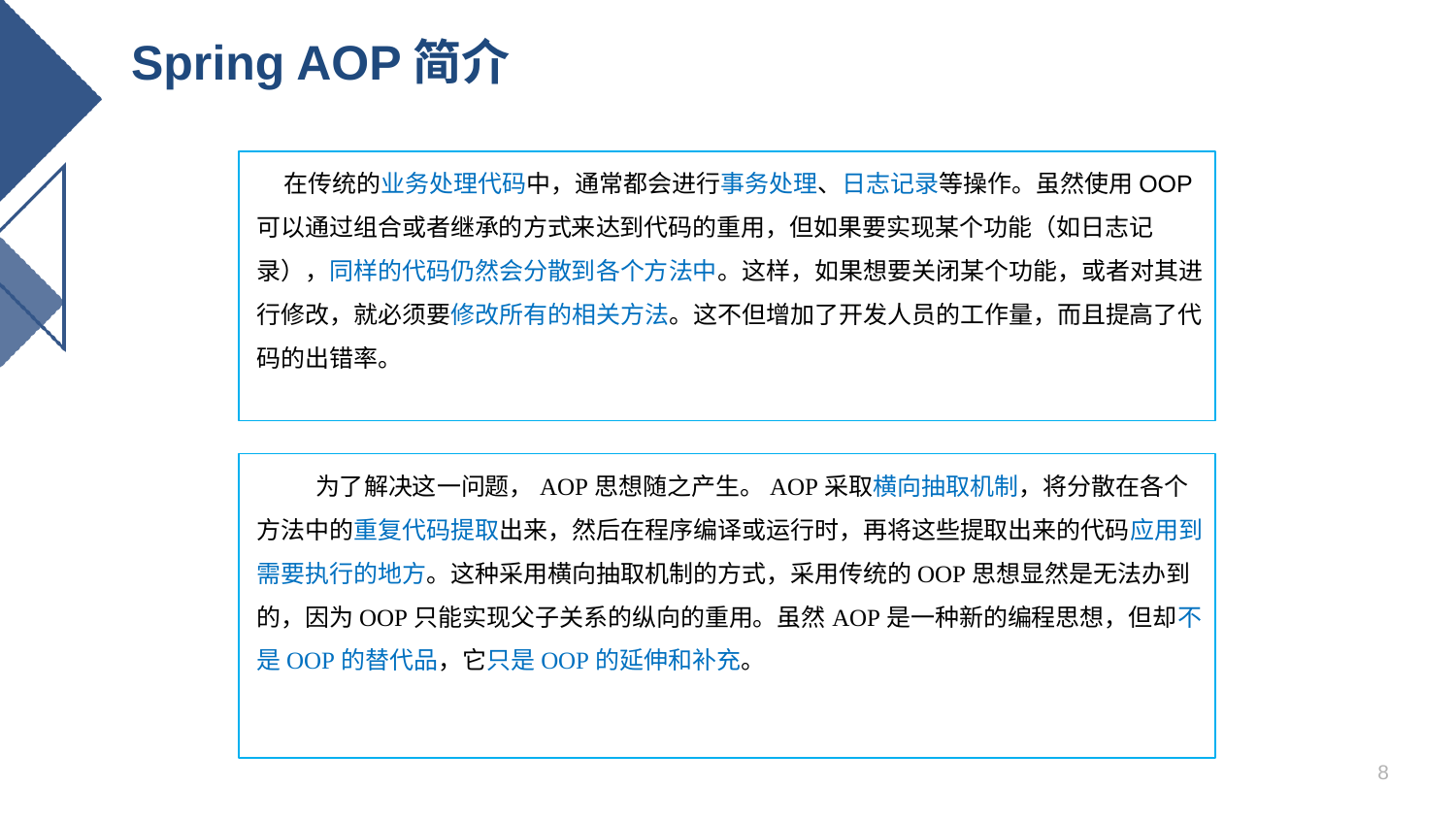

# Spring AOP简介
    在传统的业务处理代码中，通常都会进行事务处理、日志记录等操作。虽然使用OOP可以通过组合或者继承的方式来达到代码的重用，但如果要实现某个功能（如日志记录），同样的代码仍然会分散到各个方法中。这样，如果想要关闭某个功能，或者对其进行修改，就必须要修改所有的相关方法。这不但增加了开发人员的工作量，而且提高了代码的出错率。

          为了解决这一问题，AOP思想随之产生。AOP采取横向抽取机制，将分散在各个方法中的重复代码提取出来，然后在程序编译或运行时，再将这些提取出来的代码应用到需要执行的地方。这种采用横向抽取机制的方式，采用传统的OOP思想显然是无法办到的，因为OOP只能实现父子关系的纵向的重用。虽然AOP是一种新的编程思想，但却不是OOP的替代品，它只是OOP的延伸和补充。

8